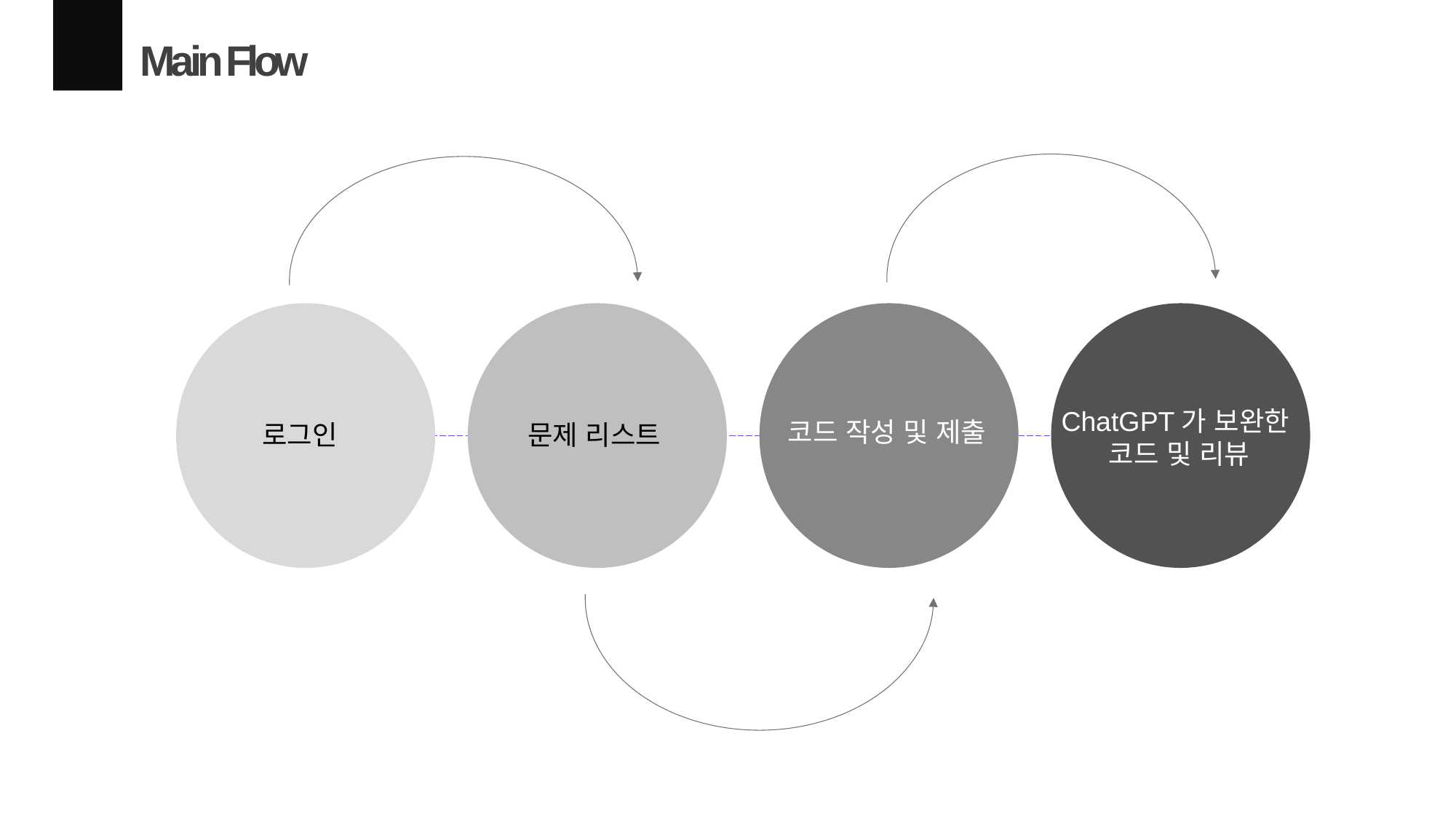

Main Flow

ChatGPT가 보완한
코드 및 리뷰

코드 작성 및 제출
문제 리스트
로그인